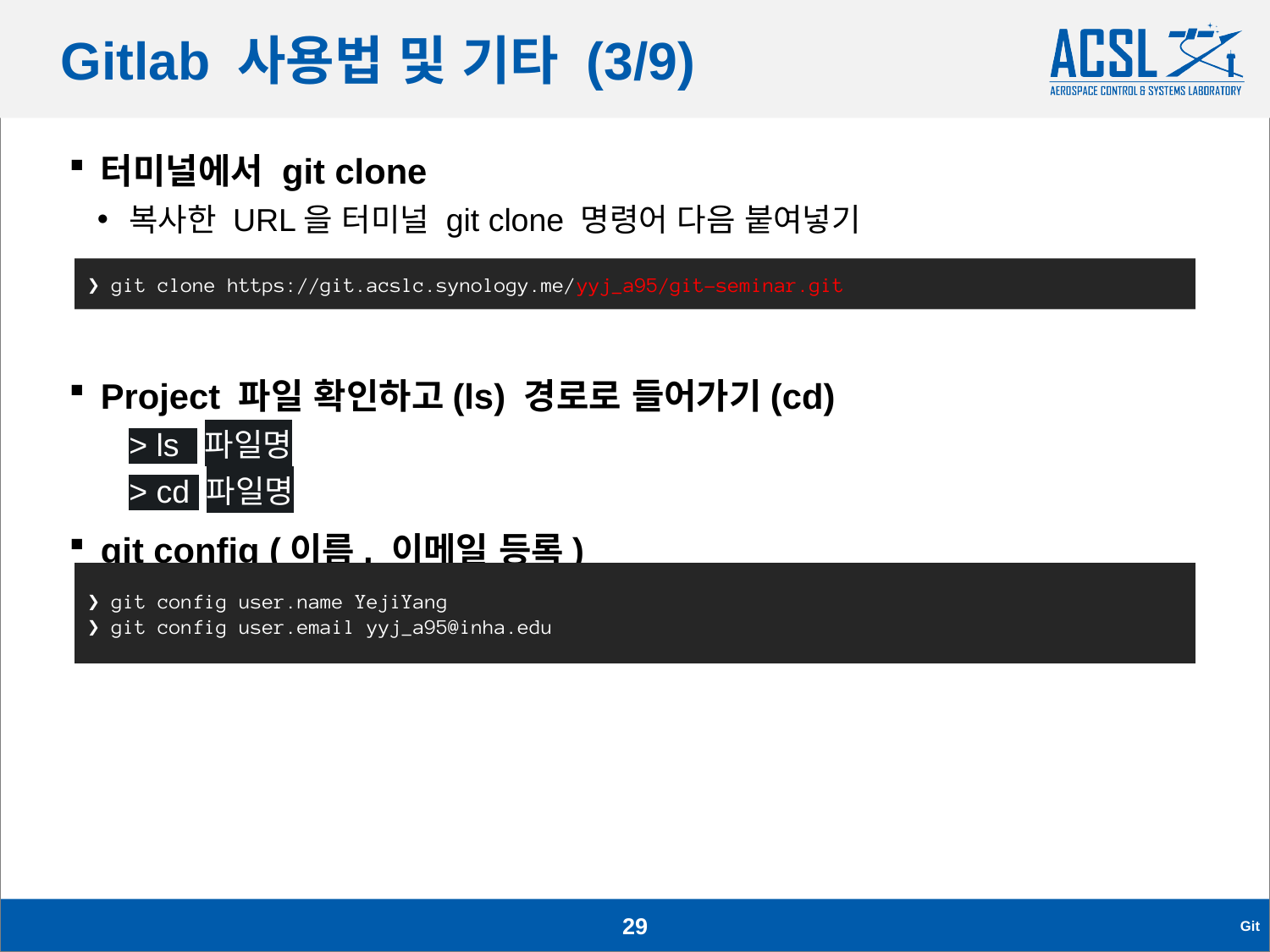

# Gitlab 사용법 및 기타 (3/9)
터미널에서 git clone
복사한 URL을 터미널 git clone 명령어 다음 붙여넣기

Project 파일 확인하고(ls) 경로로 들어가기(cd)
> ls  파일명
> cd 파일명
git config (이름, 이메일 등록)

❯ git clone https://git.acslc.synology.me/yyj_a95/git-seminar.git
❯ git config user.name YejiYang
❯ git config user.email yyj_a95@inha.edu
29
Git